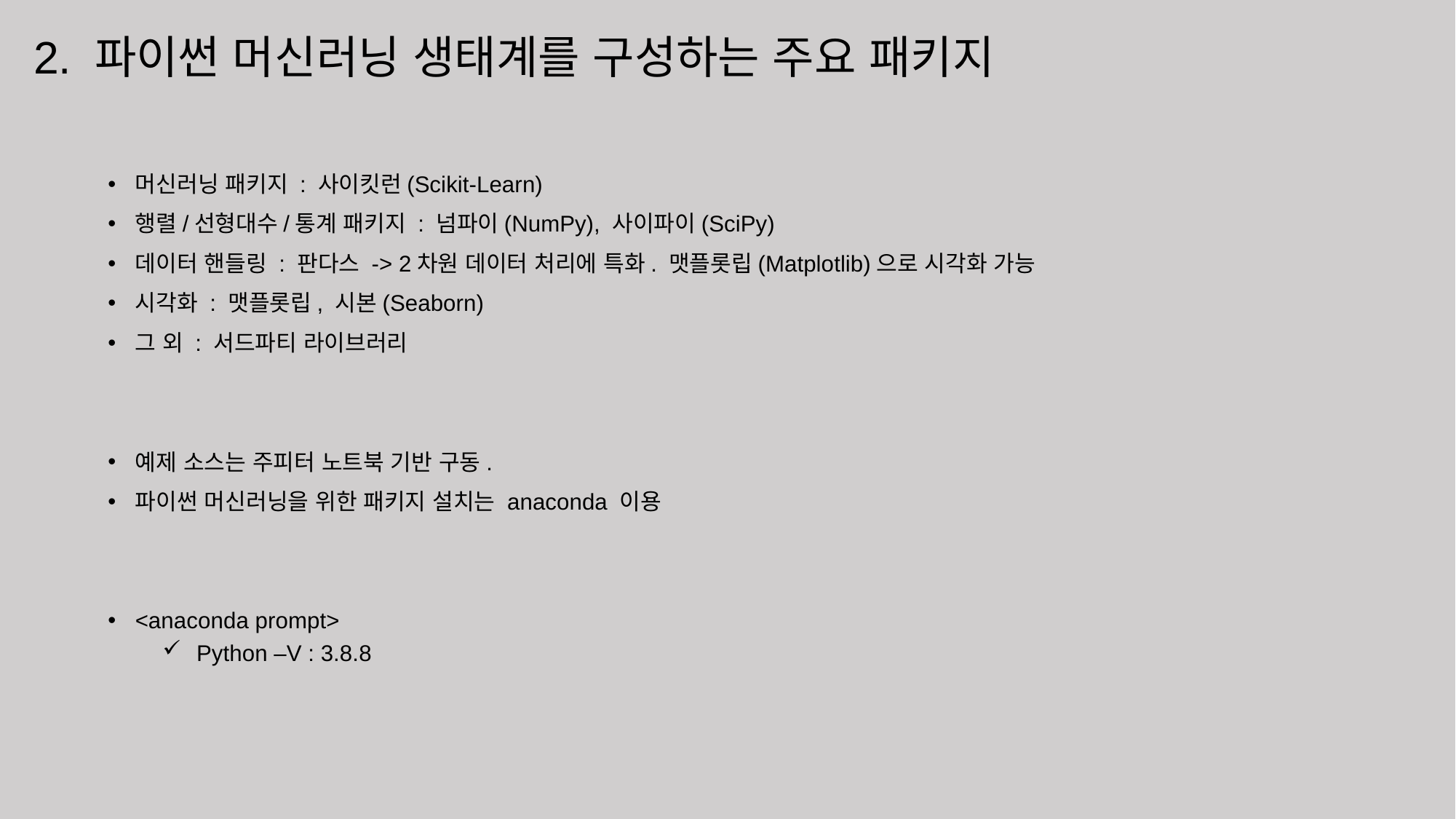

# 2. 파이썬 머신러닝 생태계를 구성하는 주요 패키지
머신러닝 패키지 : 사이킷런(Scikit-Learn)
행렬/선형대수/통계 패키지 : 넘파이(NumPy), 사이파이(SciPy)
데이터 핸들링 : 판다스 -> 2차원 데이터 처리에 특화. 맷플롯립(Matplotlib)으로 시각화 가능
시각화 : 맷플롯립, 시본(Seaborn)
그 외 : 서드파티 라이브러리

예제 소스는 주피터 노트북 기반 구동.
파이썬 머신러닝을 위한 패키지 설치는 anaconda 이용

<anaconda prompt>
Python –V : 3.8.8